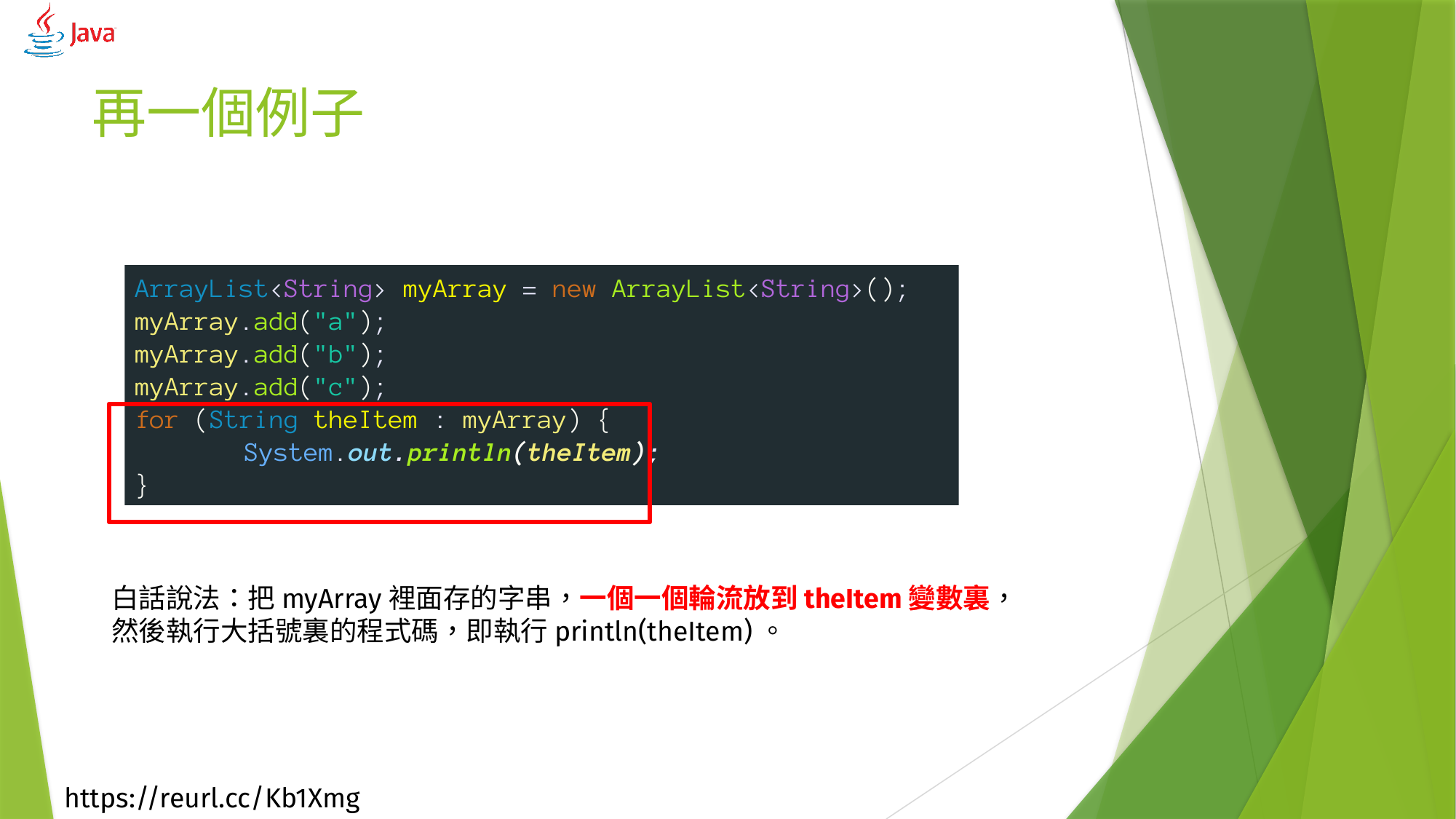

# 再一個例子
ArrayList<String> myArray = new ArrayList<String>();
myArray.add("a");
myArray.add("b");
myArray.add("c");
for (String theItem : myArray) {
	System.out.println(theItem);
}

白話說法：把myArray裡面存的字串，一個一個輪流放到theItem變數裏，
然後執行大括號裏的程式碼，即執行println(theItem)。